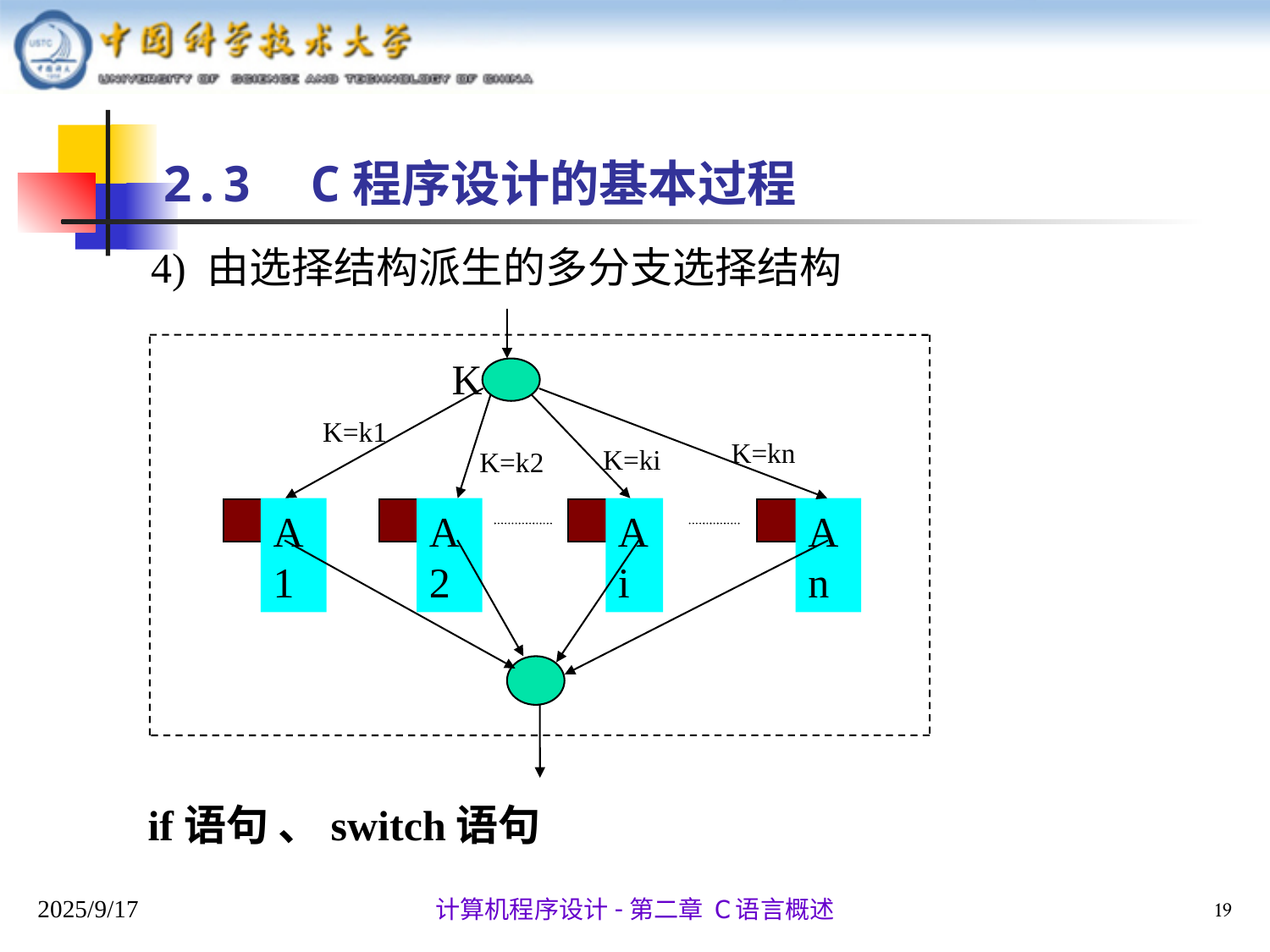

2.3  C程序设计的基本过程
4) 由选择结构派生的多分支选择结构

K

K=k1
K=kn
K=ki
K=k2
A1
A2
Ai
An

if语句 、switch语句
2025/9/17
19
计算机程序设计-第二章 C语言概述